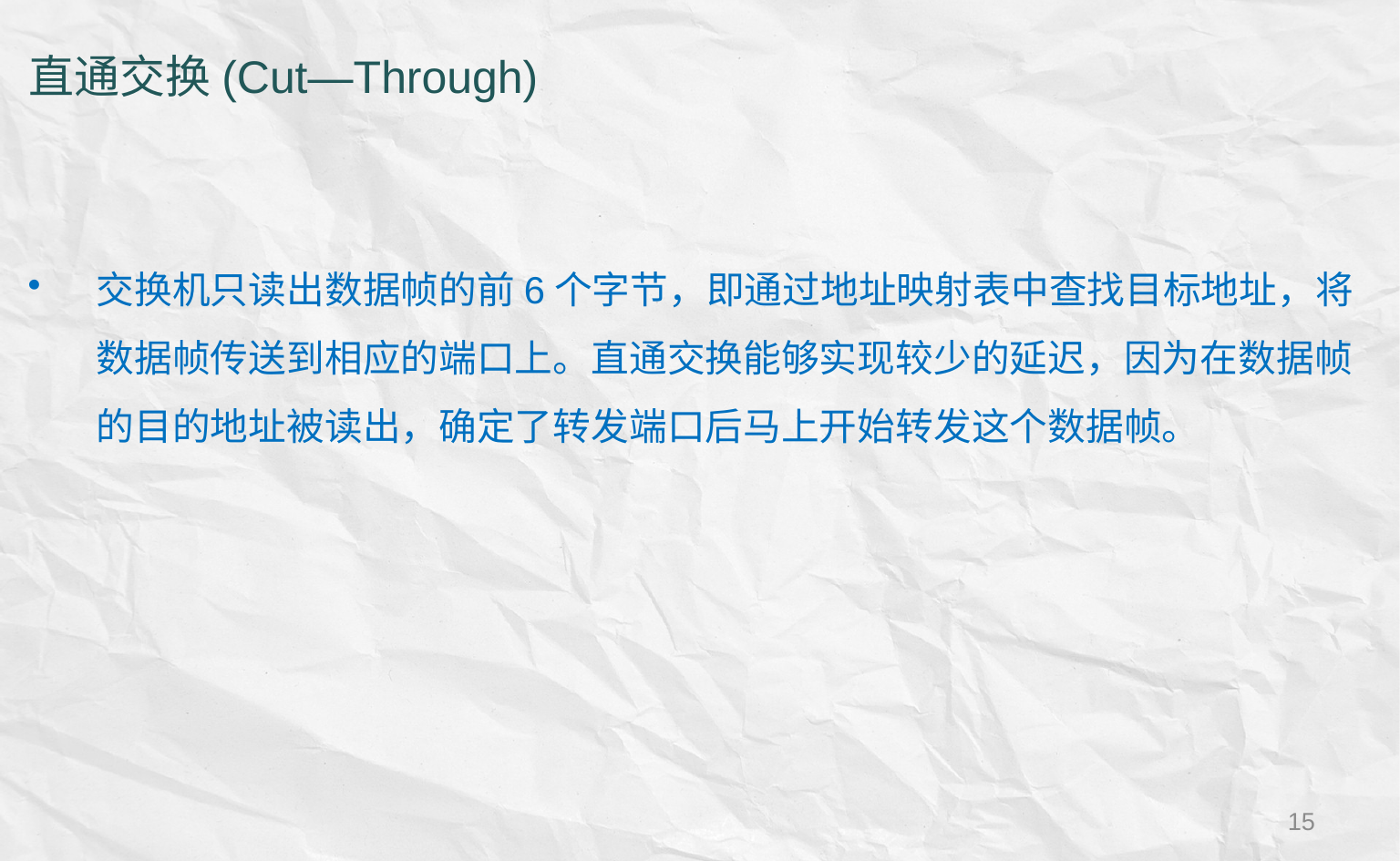

直通交换(Cut—Through)
交换机只读出数据帧的前6个字节，即通过地址映射表中查找目标地址，将数据帧传送到相应的端口上。直通交换能够实现较少的延迟，因为在数据帧的目的地址被读出，确定了转发端口后马上开始转发这个数据帧。

 15